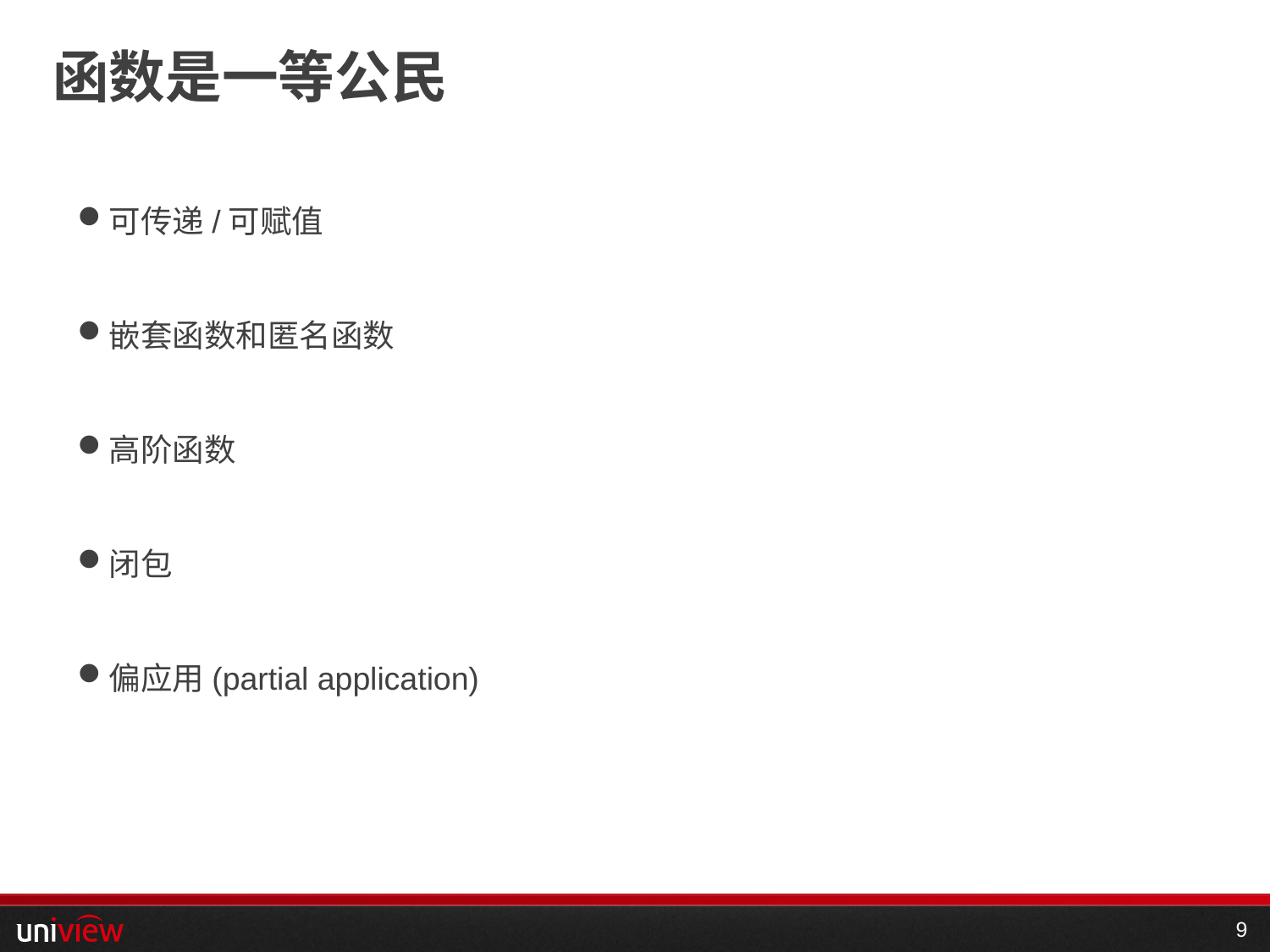

# 函数是一等公民
可传递/可赋值

嵌套函数和匿名函数

高阶函数

闭包

偏应用(partial application)